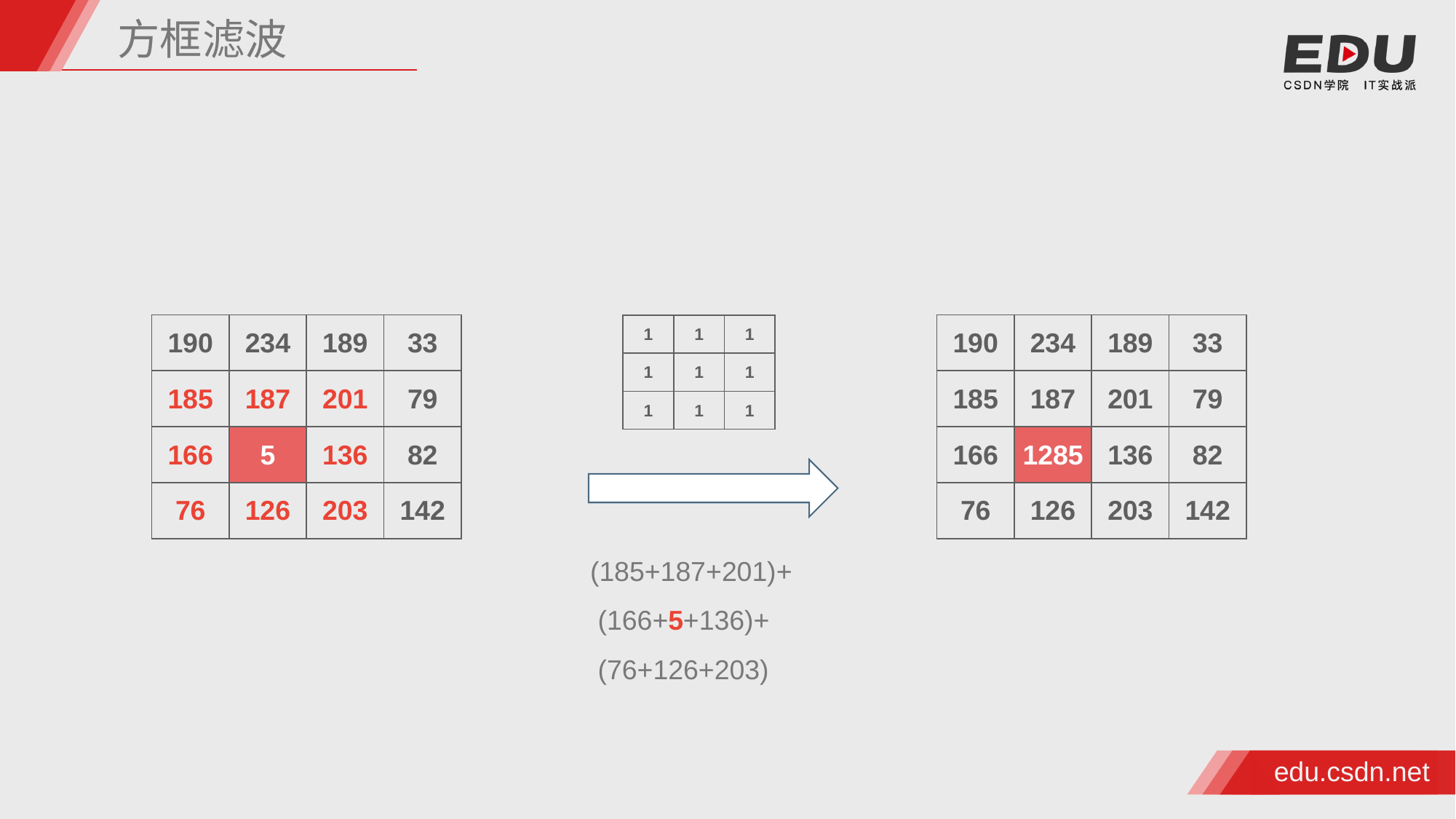

方框滤波

| 190 | 234 | 189 | 33 |
| --- | --- | --- | --- |
| 185 | 187 | 201 | 79 |
| 166 | 5 | 136 | 82 |
| 76 | 126 | 203 | 142 |
| 190 | 234 | 189 | 33 |
| --- | --- | --- | --- |
| 185 | 187 | 201 | 79 |
| 166 | 1285 | 136 | 82 |
| 76 | 126 | 203 | 142 |
| 1 | 1 | 1 |
| --- | --- | --- |
| 1 | 1 | 1 |
| 1 | 1 | 1 |

    (185+187+201)+
     (166+5+136)+
     (76+126+203)